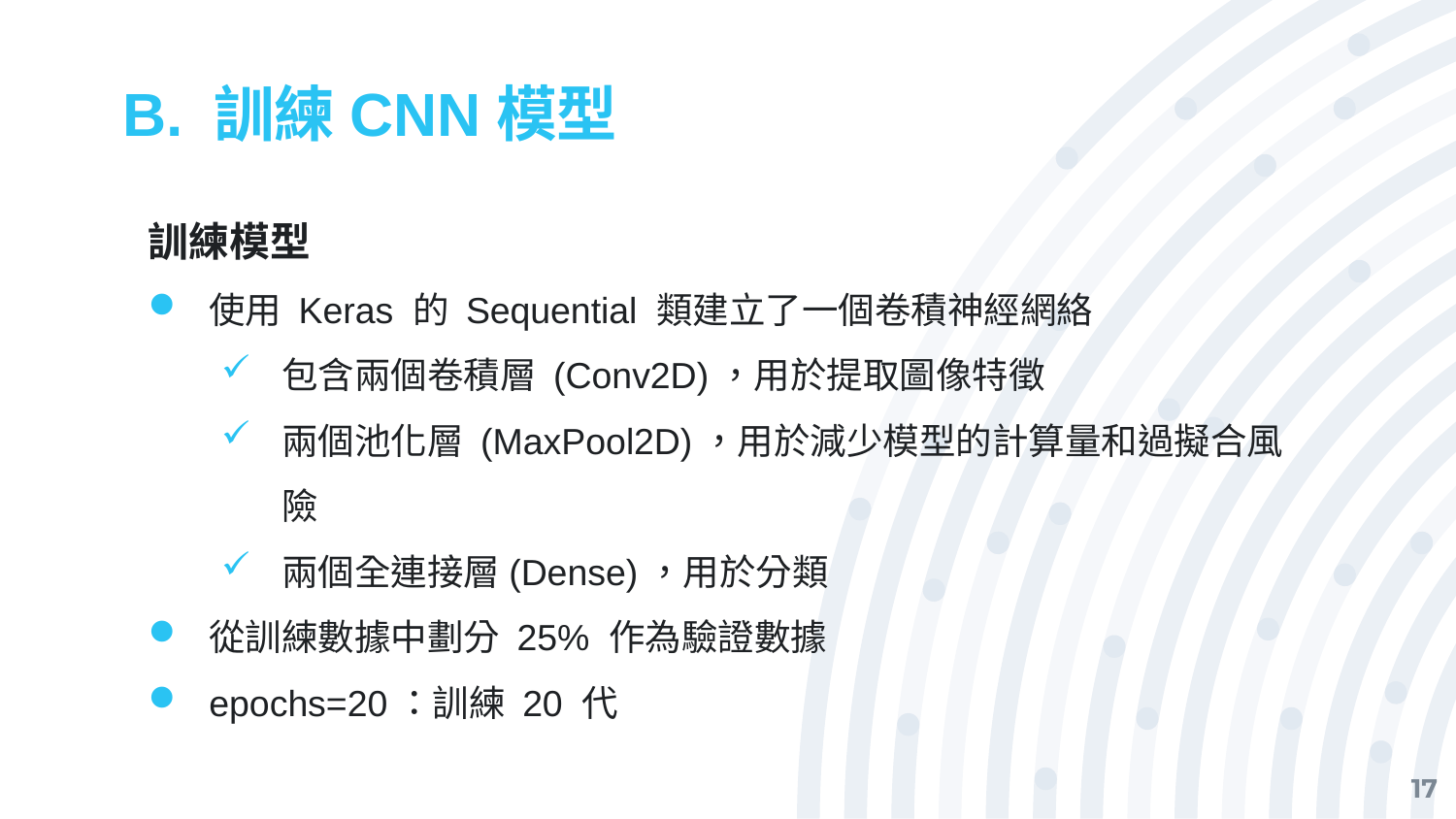

# B. 訓練CNN模型
訓練模型
使用 Keras 的 Sequential 類建立了一個卷積神經網絡
包含兩個卷積層 (Conv2D)，用於提取圖像特徵
兩個池化層 (MaxPool2D)，用於減少模型的計算量和過擬合風險
兩個全連接層(Dense)，用於分類
從訓練數據中劃分 25% 作為驗證數據
epochs=20：訓練 20 代

17